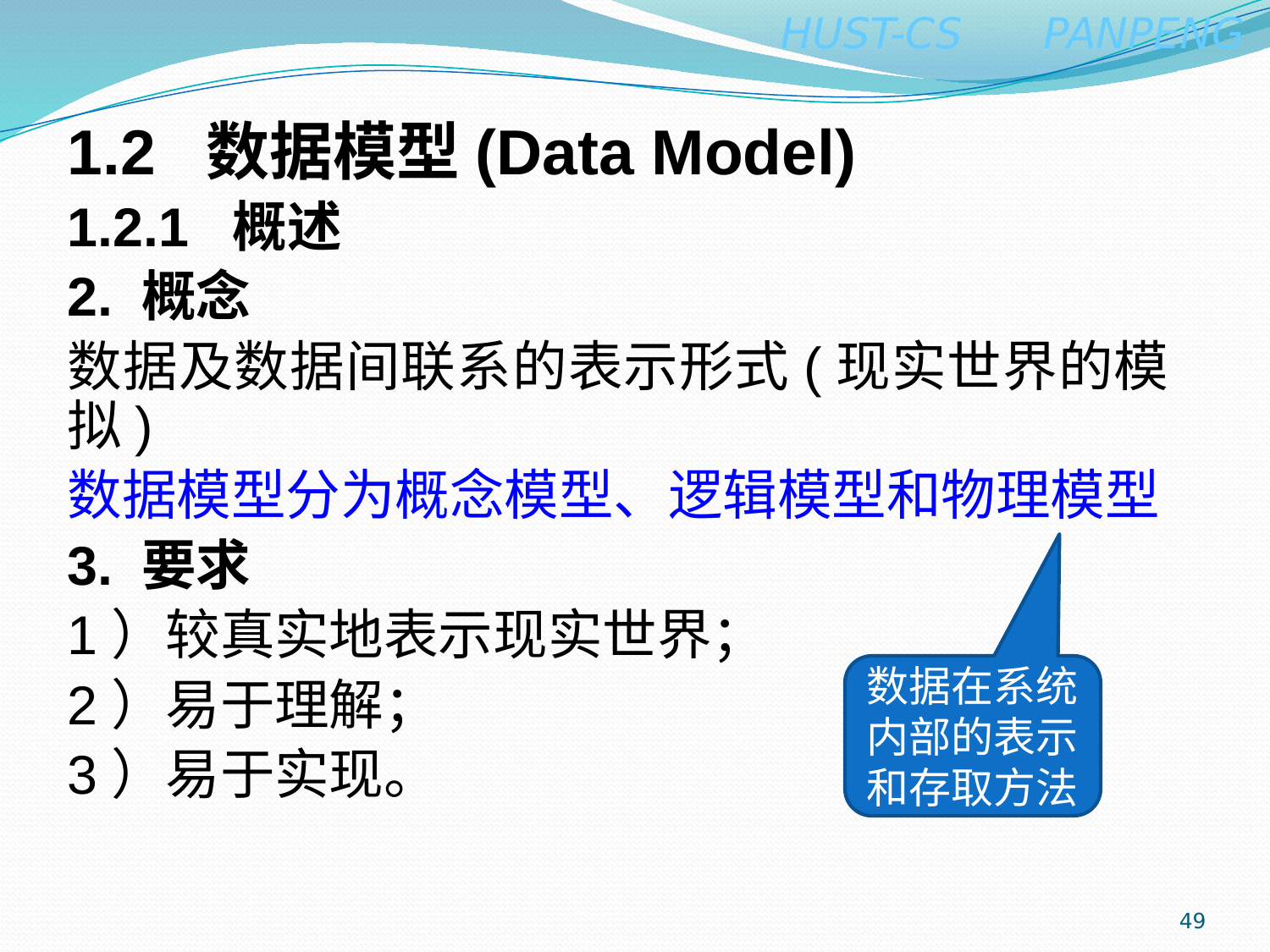

1.2  数据模型(Data Model)
1.2.1  概述
2. 概念
数据及数据间联系的表示形式(现实世界的模拟)
数据模型分为概念模型、逻辑模型和物理模型
3. 要求
1）较真实地表示现实世界；
2）易于理解；
3）易于实现。
数据在系统内部的表示和存取方法
49